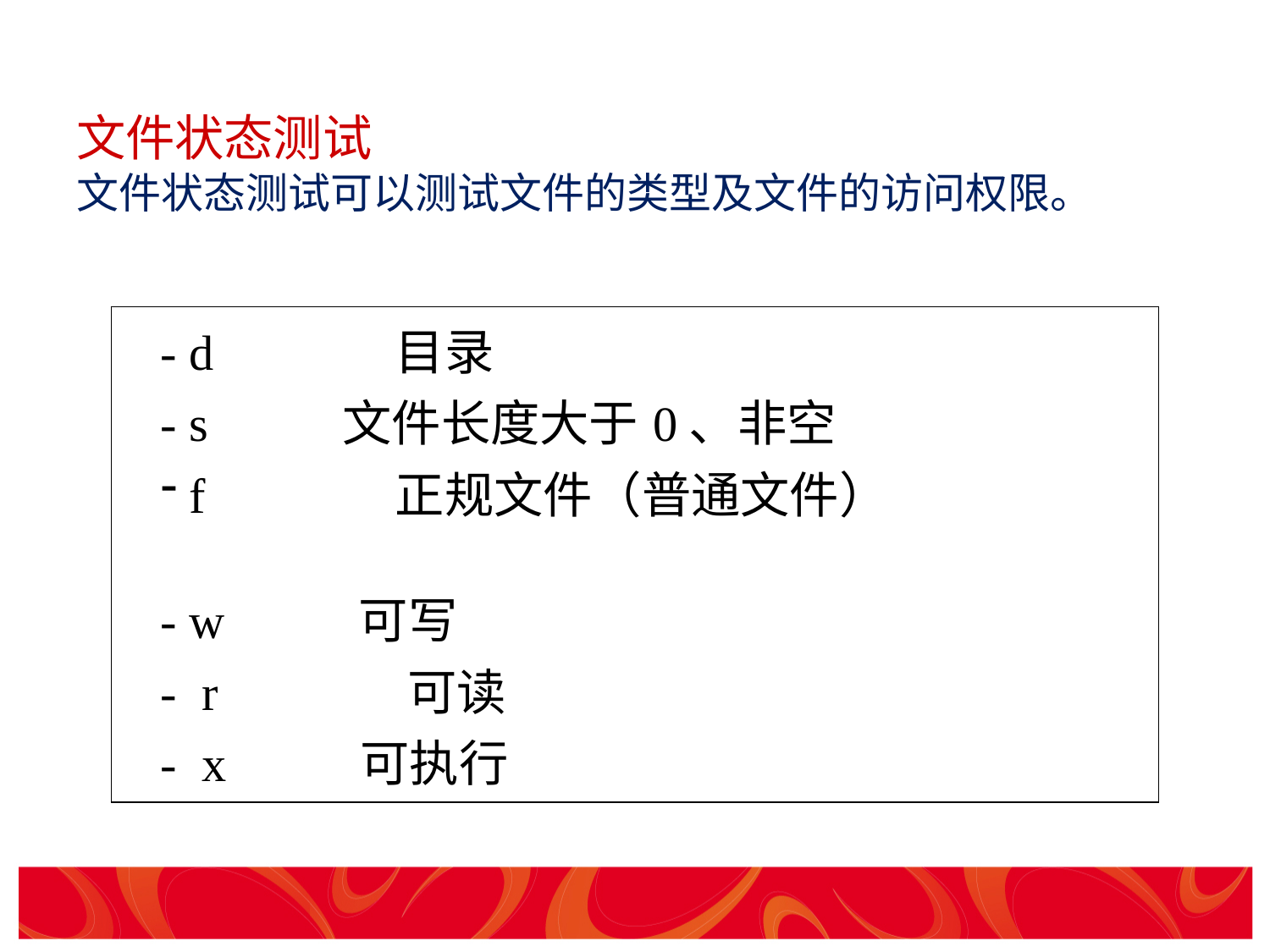

# 文件状态测试 文件状态测试可以测试文件的类型及文件的访问权限。

| - d 目录 - s 文件长度大于0、非空 f 正规文件（普通文件） - w 可写 - r 可读 - x 可执行 |
| --- |